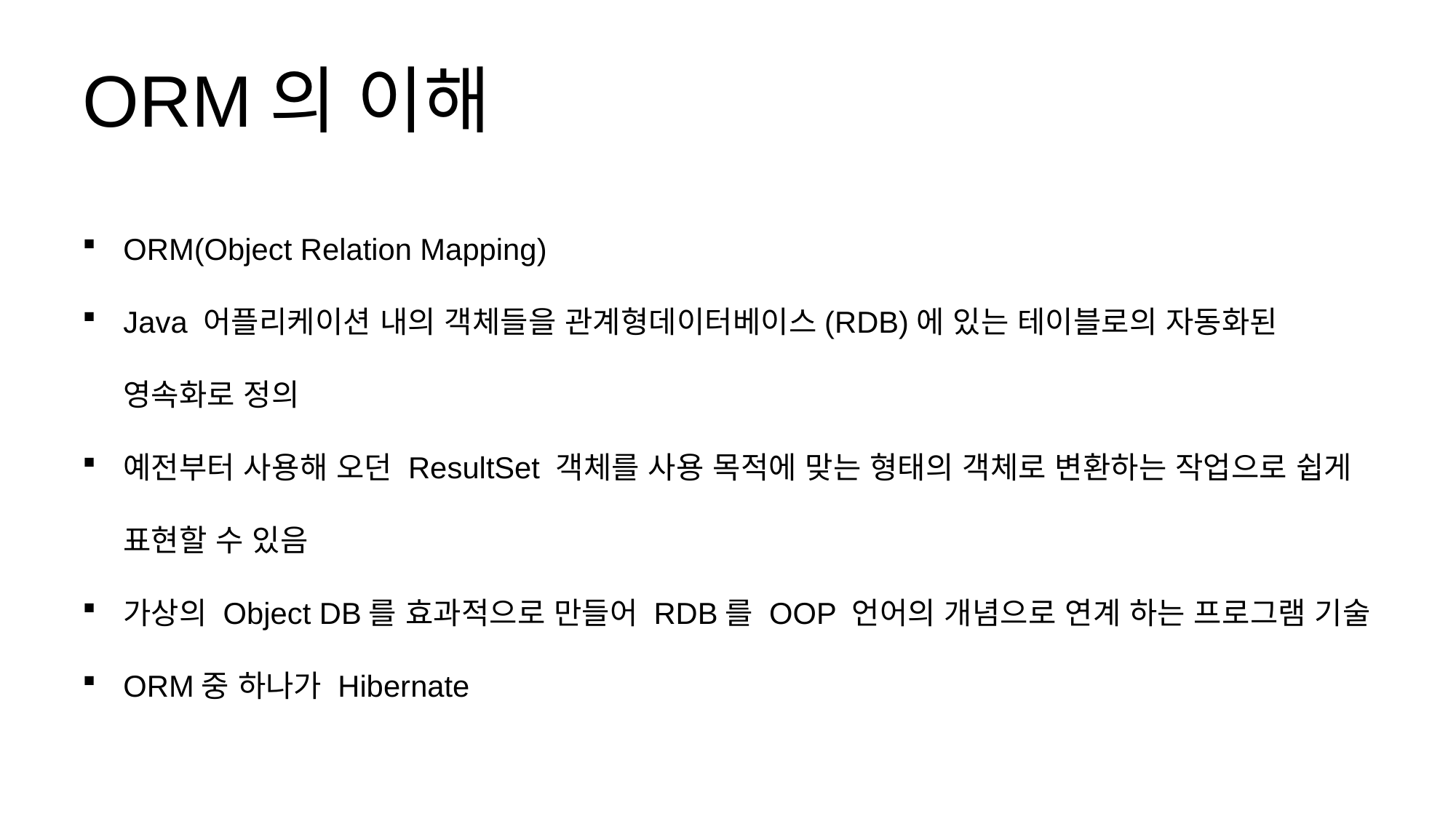

ORM의 이해
ORM(Object Relation Mapping)
Java 어플리케이션 내의 객체들을 관계형데이터베이스(RDB)에 있는 테이블로의 자동화된 영속화로 정의
예전부터 사용해 오던 ResultSet 객체를 사용 목적에 맞는 형태의 객체로 변환하는 작업으로 쉽게 표현할 수 있음
가상의 Object DB를 효과적으로 만들어 RDB를 OOP 언어의 개념으로 연계 하는 프로그램 기술
ORM중 하나가 Hibernate